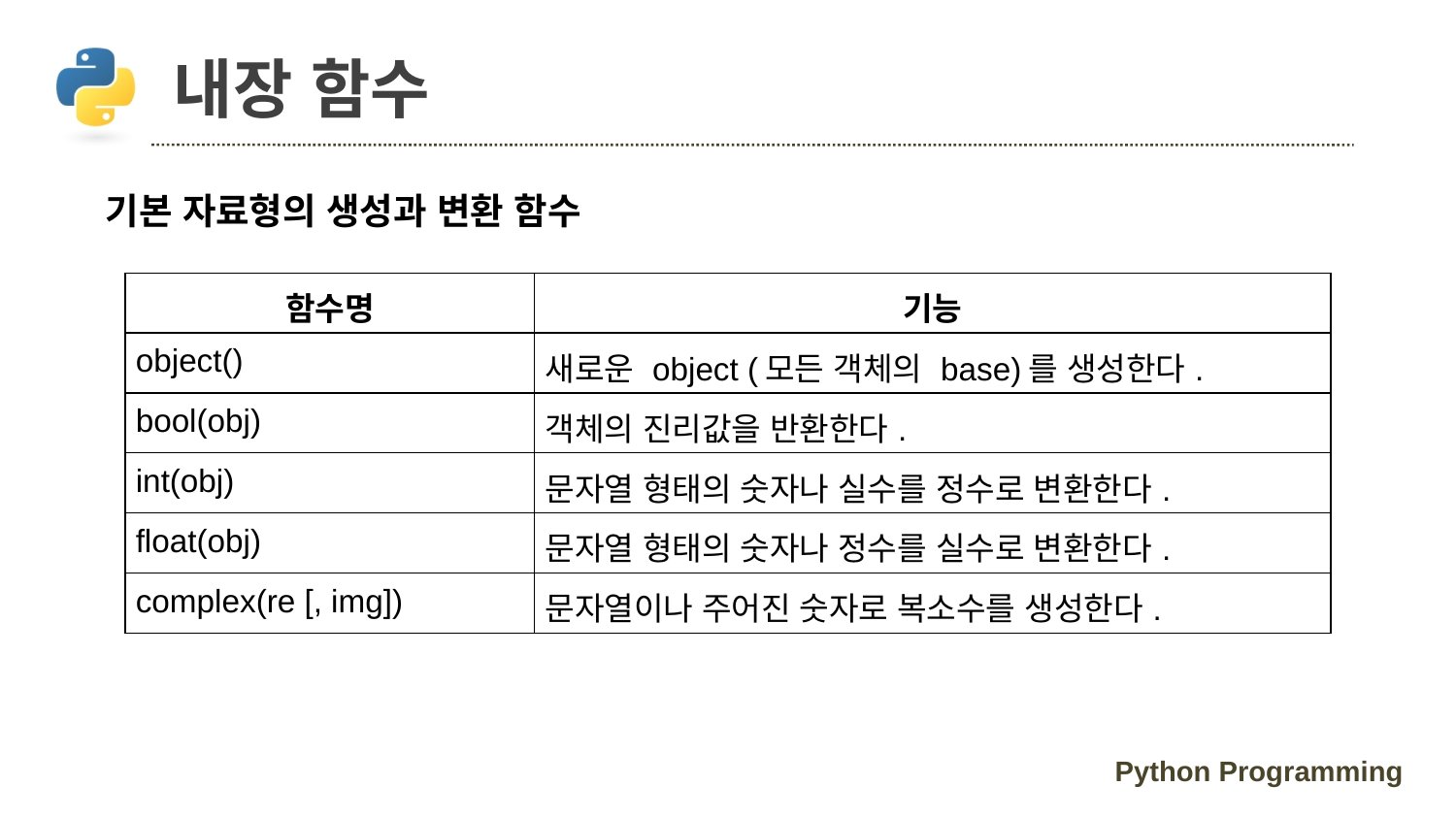

# 내장 함수
기본 자료형의 생성과 변환 함수
| 함수명 | 기능 |
| --- | --- |
| object() | 새로운 object (모든 객체의 base)를 생성한다. |
| bool(obj) | 객체의 진리값을 반환한다. |
| int(obj) | 문자열 형태의 숫자나 실수를 정수로 변환한다. |
| float(obj) | 문자열 형태의 숫자나 정수를 실수로 변환한다. |
| complex(re [, img]) | 문자열이나 주어진 숫자로 복소수를 생성한다. |